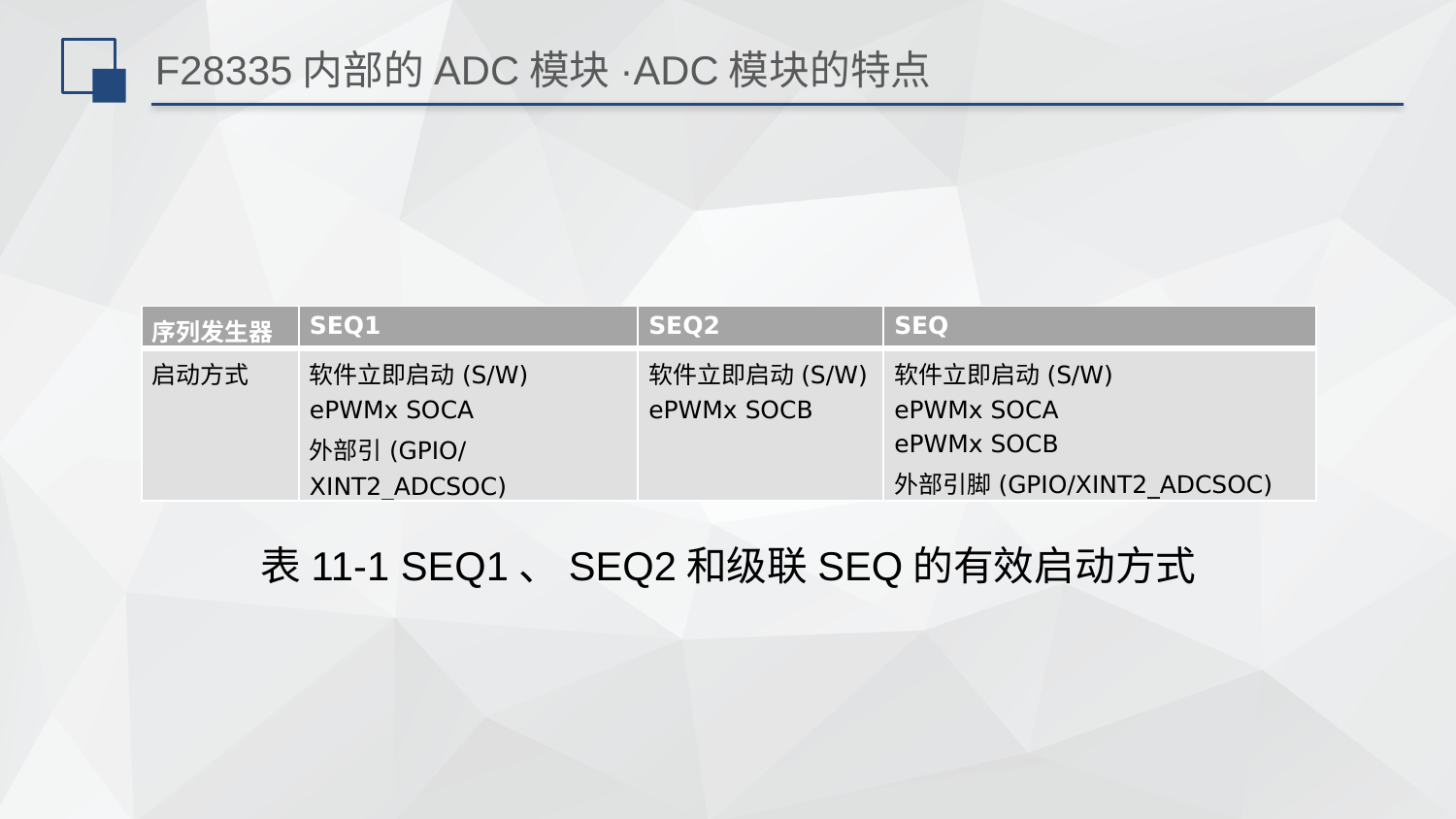

# F28335内部的ADC模块·ADC模块的特点
| 序列发生器 | SEQ1 | SEQ2 | SEQ |
| --- | --- | --- | --- |
| 启动方式 | 软件立即启动(S/W) ePWMx SOCA 外部引(GPIO/XINT2\_ADCSOC) | 软件立即启动(S/W) ePWMx SOCB | 软件立即启动(S/W) ePWMx SOCA ePWMx SOCB 外部引脚(GPIO/XINT2\_ADCSOC) |
表11-1 SEQ1、SEQ2和级联SEQ的有效启动方式